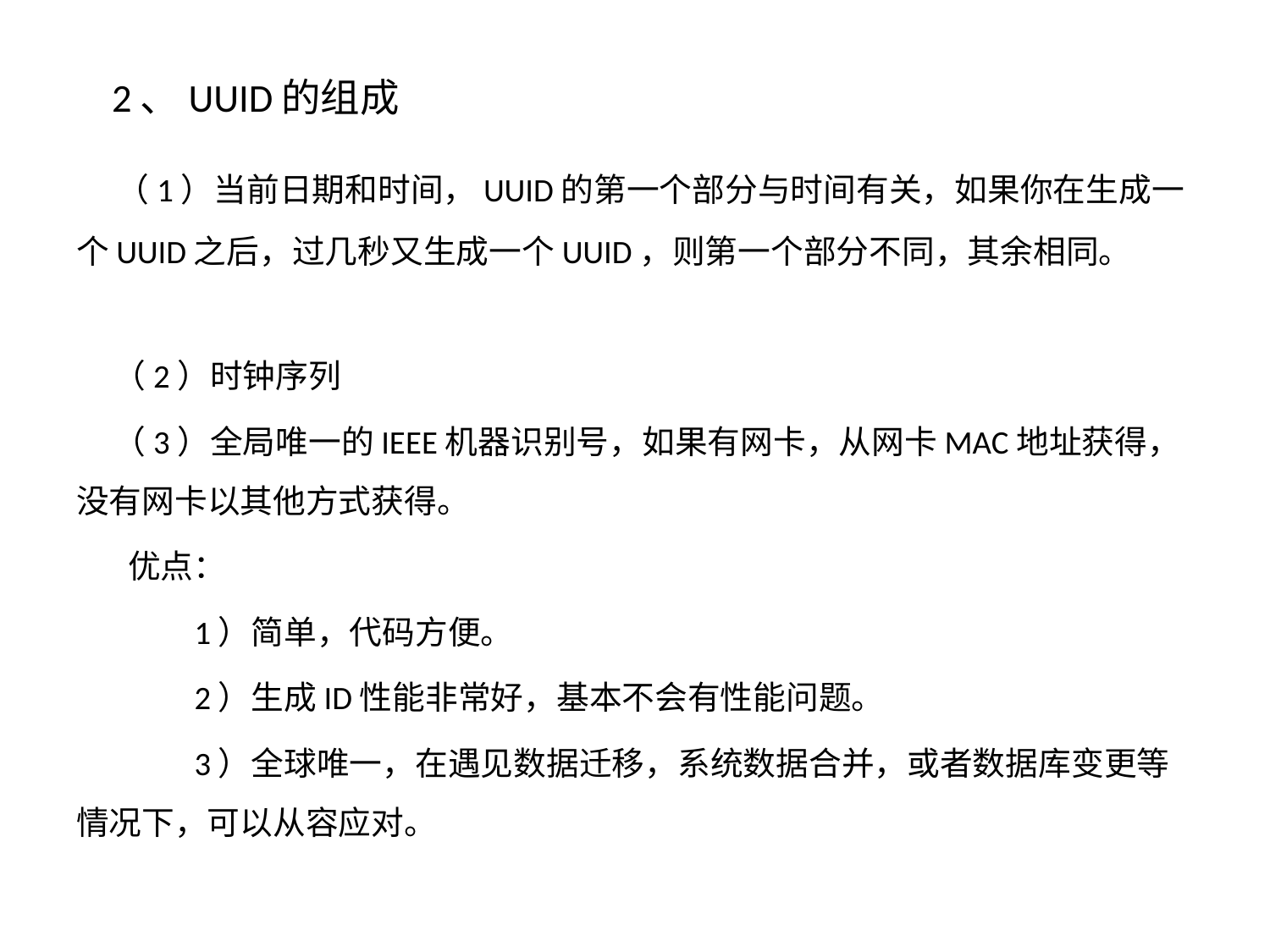

2、UUID的组成
   （1）当前日期和时间，UUID的第一个部分与时间有关，如果你在生成一个UUID之后，过几秒又生成一个UUID，则第一个部分不同，其余相同。
    （2）时钟序列
    （3）全局唯一的IEEE机器识别号，如果有网卡，从网卡MAC地址获得，没有网卡以其他方式获得。
      优点：
	1）简单，代码方便。
	2）生成ID性能非常好，基本不会有性能问题。
	3）全球唯一，在遇见数据迁移，系统数据合并，或者数据库变更等情况下，可以从容应对。